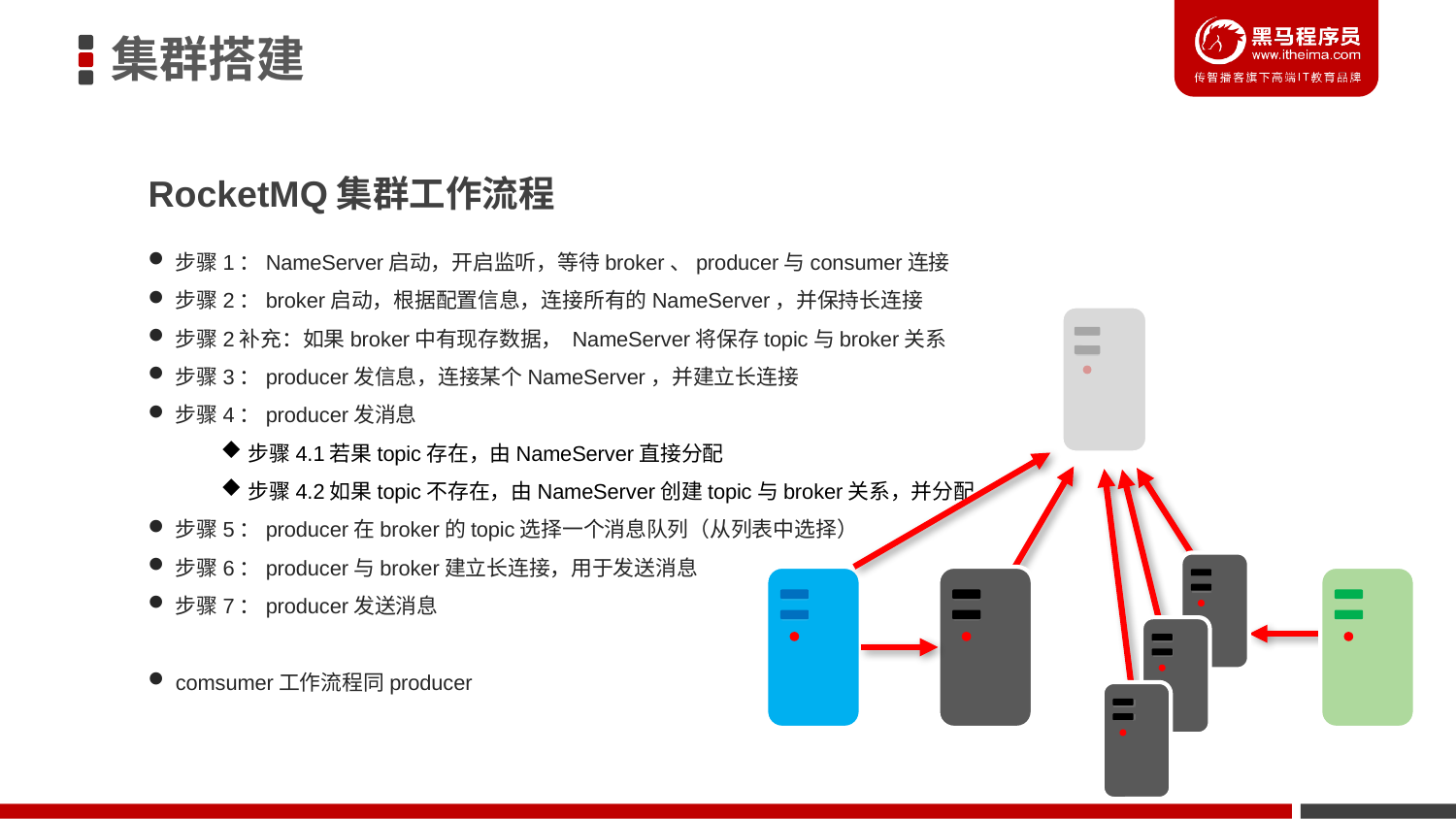

集群搭建
RocketMQ集群工作流程
步骤1：NameServer启动，开启监听，等待broker、producer与consumer连接
步骤2：broker启动，根据配置信息，连接所有的NameServer，并保持长连接
步骤2补充：如果broker中有现存数据， NameServer将保存topic与broker关系
步骤3：producer发信息，连接某个NameServer，并建立长连接
步骤4：producer发消息
步骤4.1若果topic存在，由NameServer直接分配
步骤4.2如果topic不存在，由NameServer创建topic与broker关系，并分配
步骤5：producer在broker的topic选择一个消息队列（从列表中选择）
步骤6：producer与broker建立长连接，用于发送消息
步骤7：producer发送消息

comsumer工作流程同producer